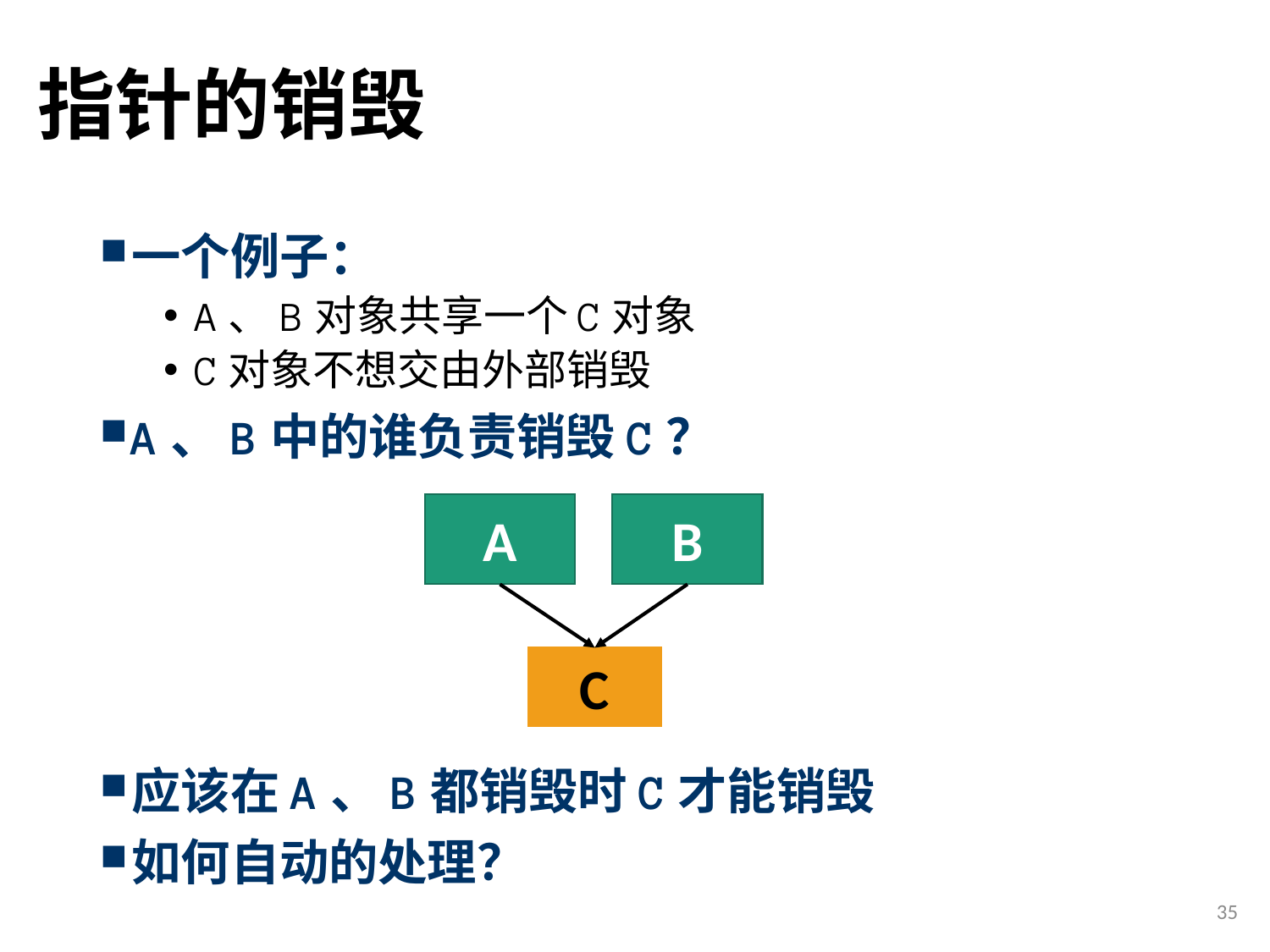

# 指针的销毁
一个例子：
A、B对象共享一个C对象
C对象不想交由外部销毁
A、B中的谁负责销毁C？

应该在A、B都销毁时C才能销毁
如何自动的处理？
A
B
C
35